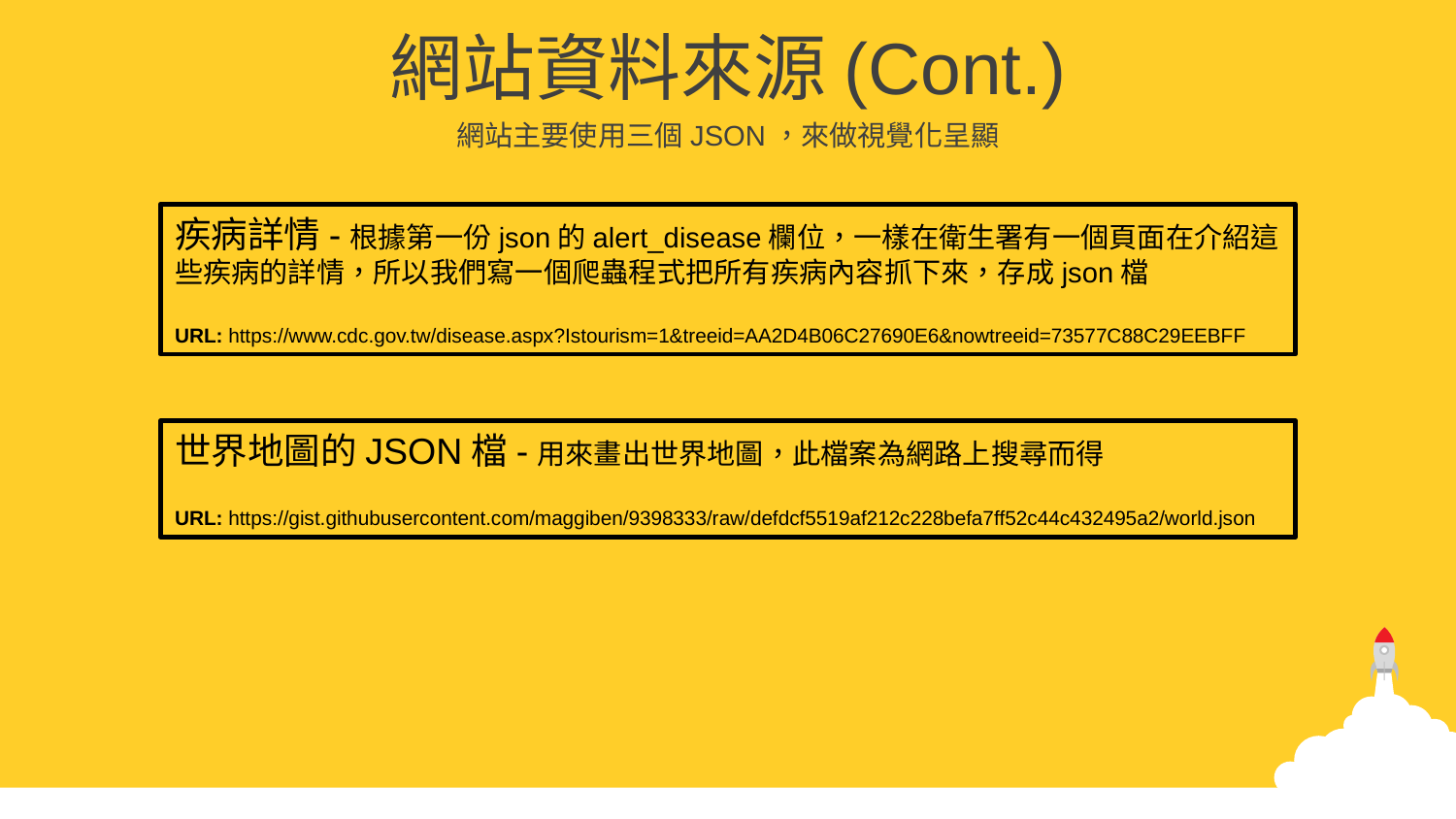

網站資料來源(Cont.)
網站主要使用三個JSON，來做視覺化呈顯
疾病詳情-根據第一份json的alert_disease欄位，一樣在衛生署有一個頁面在介紹這些疾病的詳情，所以我們寫一個爬蟲程式把所有疾病內容抓下來，存成json檔

URL: https://www.cdc.gov.tw/disease.aspx?Istourism=1&treeid=AA2D4B06C27690E6&nowtreeid=73577C88C29EEBFF
世界地圖的JSON檔-用來畫出世界地圖，此檔案為網路上搜尋而得

URL: https://gist.githubusercontent.com/maggiben/9398333/raw/defdcf5519af212c228befa7ff52c44c432495a2/world.json